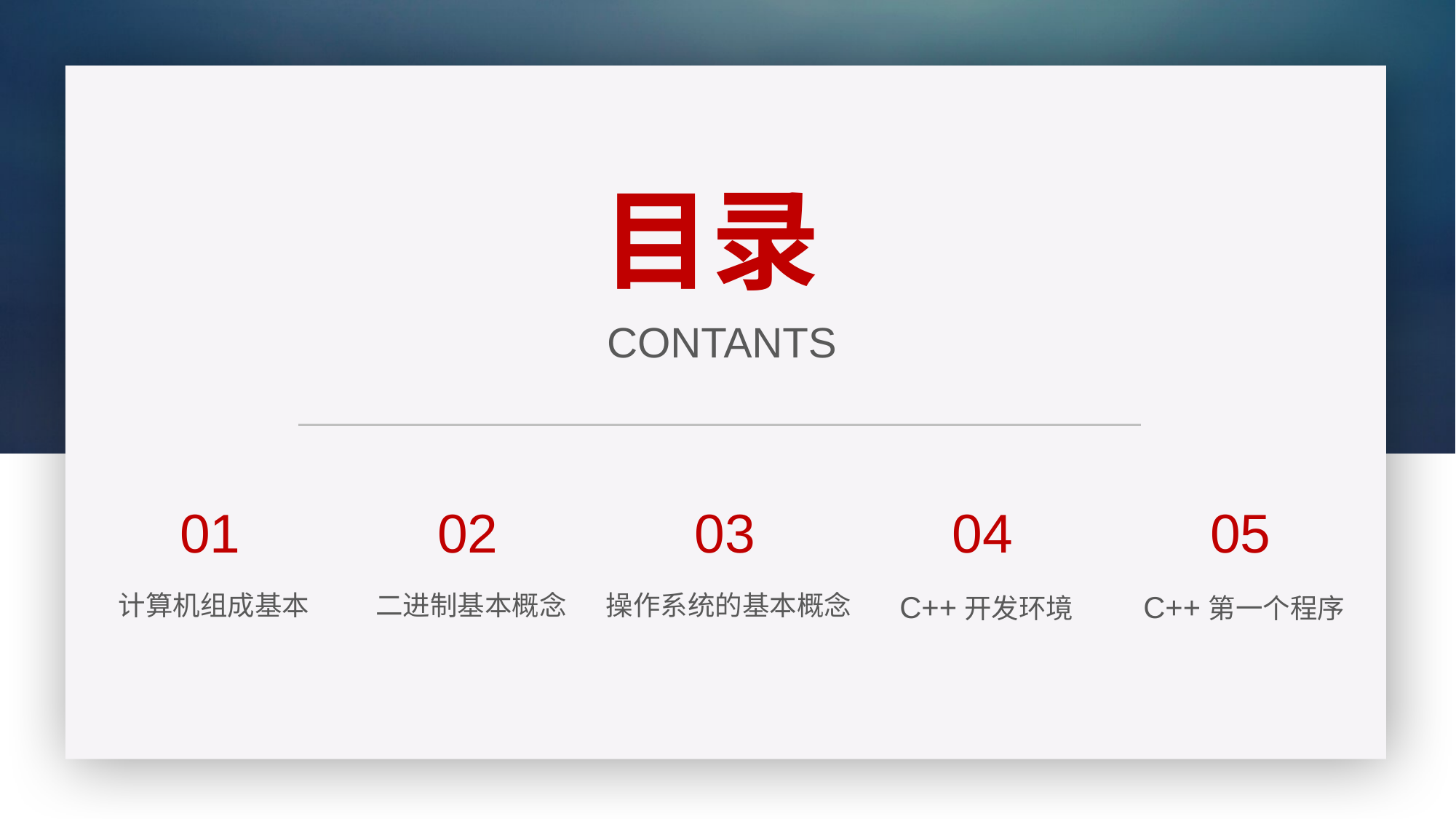

目录
CONTANTS
01
计算机组成基本
02
二进制基本概念
03
操作系统的基本概念
04
C++开发环境
05
C++第一个程序